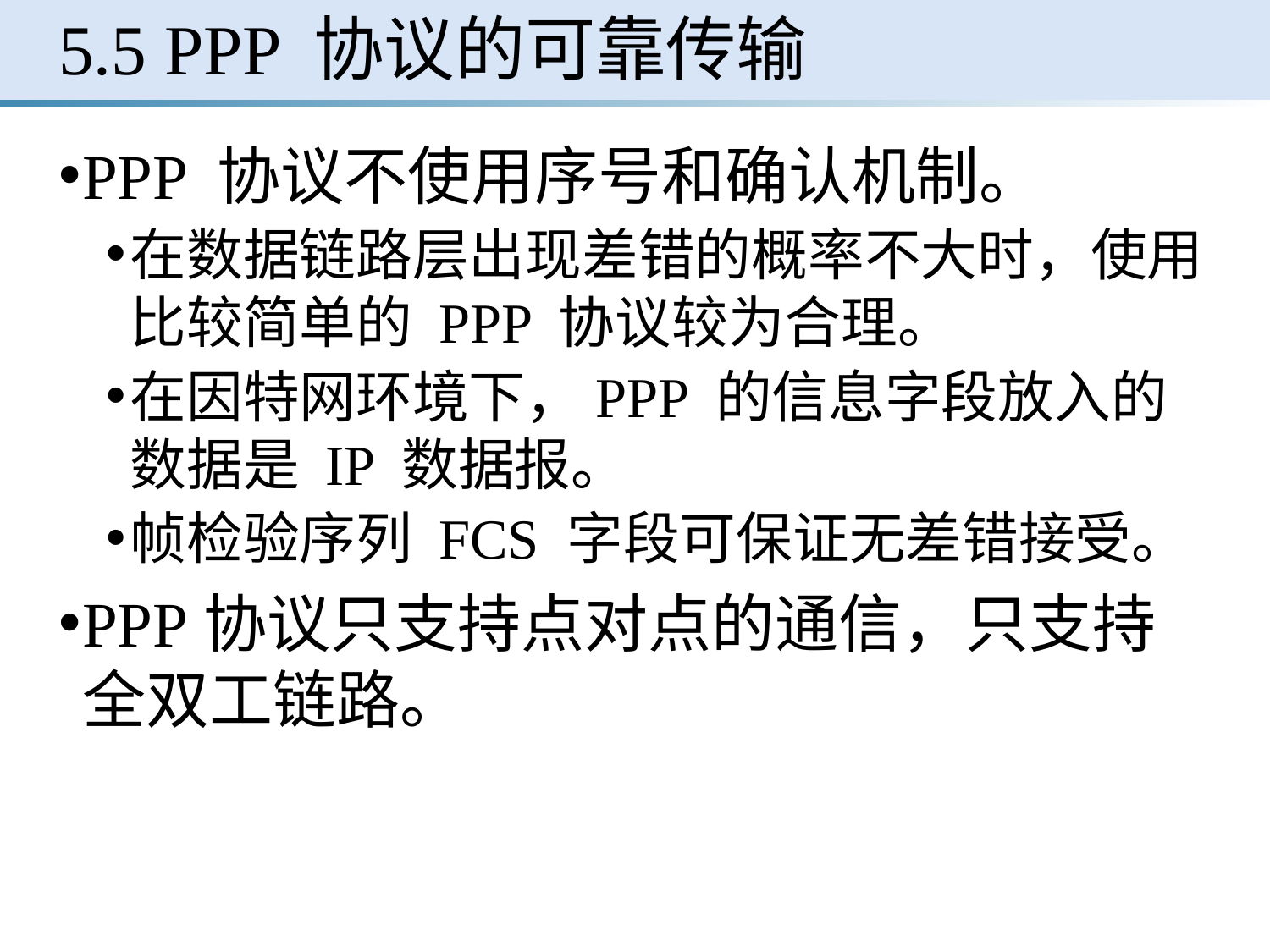

# 5.5 PPP 协议的可靠传输
PPP 协议不使用序号和确认机制。
在数据链路层出现差错的概率不大时，使用比较简单的 PPP 协议较为合理。
在因特网环境下，PPP 的信息字段放入的数据是 IP 数据报。
帧检验序列 FCS 字段可保证无差错接受。
PPP协议只支持点对点的通信，只支持全双工链路。